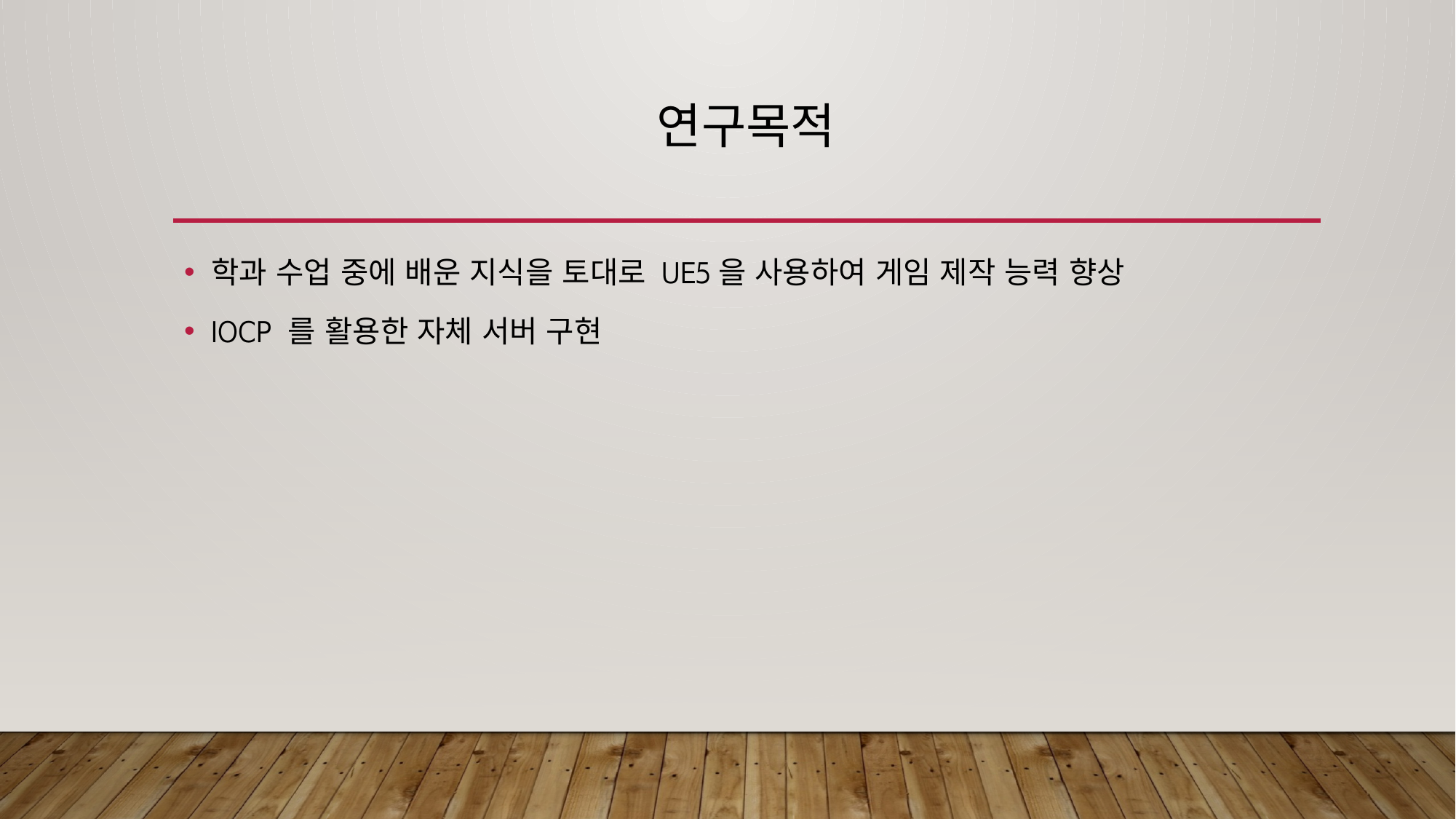

# 연구목적
학과 수업 중에 배운 지식을 토대로 UE5을 사용하여 게임 제작 능력 향상
IOCP 를 활용한 자체 서버 구현